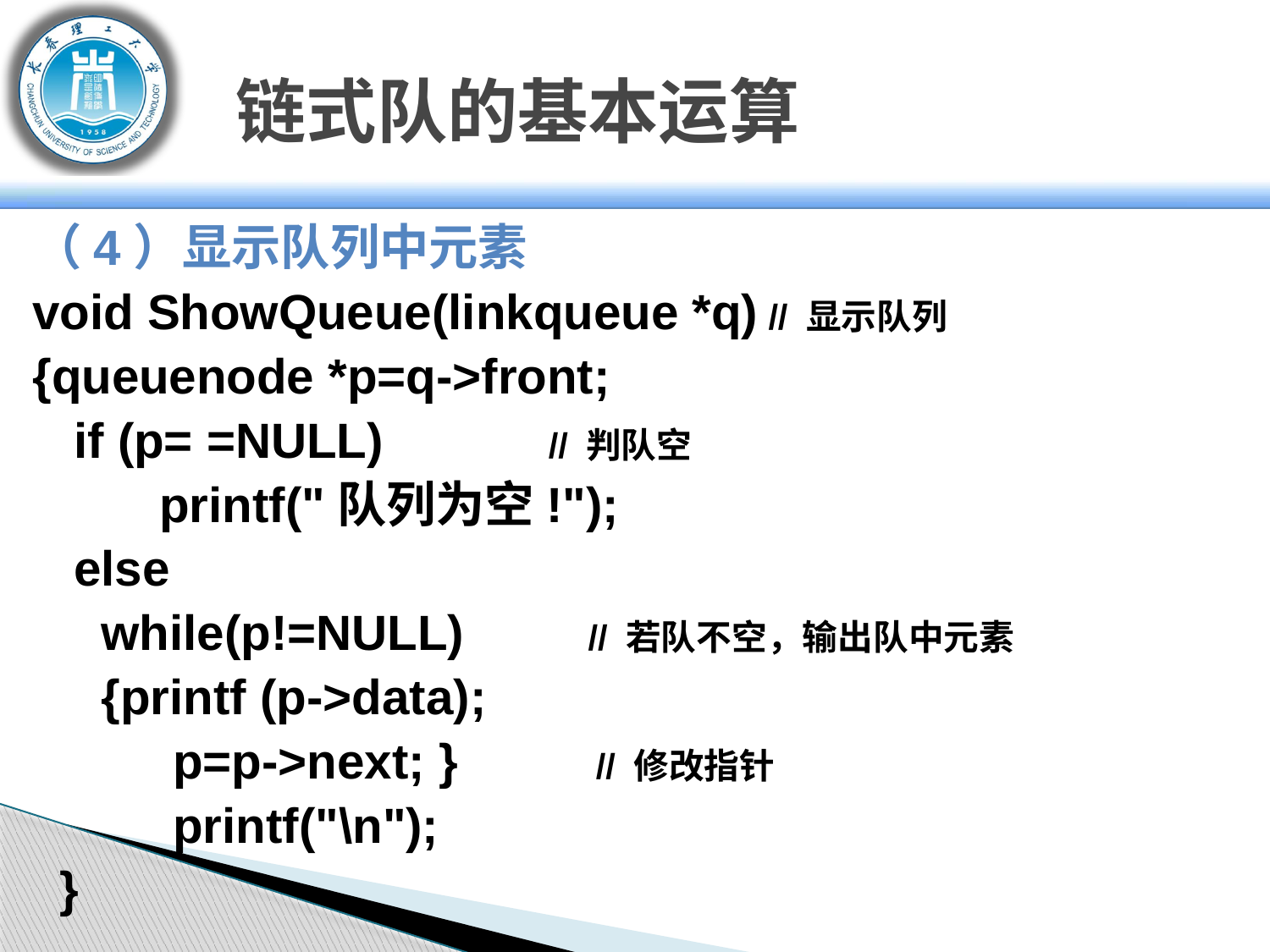

# 链式队的基本运算
（4）显示队列中元素
void ShowQueue(linkqueue *q) // 显示队列
{queuenode *p=q->front;
   if (p= =NULL)            // 判队空
	printf("队列为空!");
   else
     while(p!=NULL)         // 若队不空，输出队中元素
     {printf (p->data);
	 p=p->next; }          // 修改指针
	 printf("\n");
  }